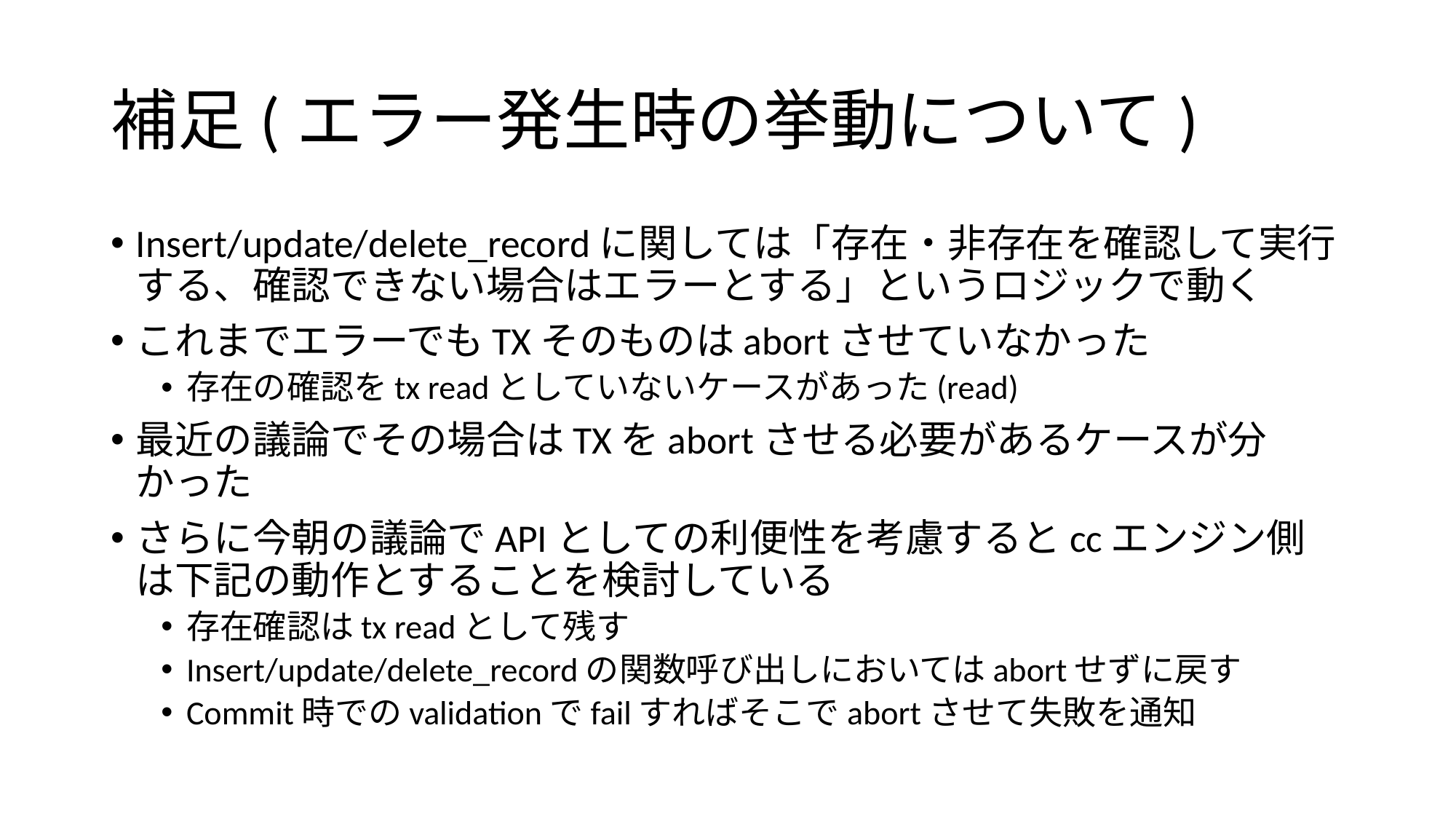

# 補足(エラー発生時の挙動について)
Insert/update/delete_recordに関しては「存在・非存在を確認して実行する、確認できない場合はエラーとする」というロジックで動く
これまでエラーでもTXそのものはabortさせていなかった
存在の確認をtx readとしていないケースがあった(read)
最近の議論でその場合はTXをabortさせる必要があるケースが分かった
さらに今朝の議論でAPIとしての利便性を考慮するとccエンジン側は下記の動作とすることを検討している
存在確認はtx readとして残す
Insert/update/delete_recordの関数呼び出しにおいてはabortせずに戻す
Commit時でのvalidationでfailすればそこでabortさせて失敗を通知